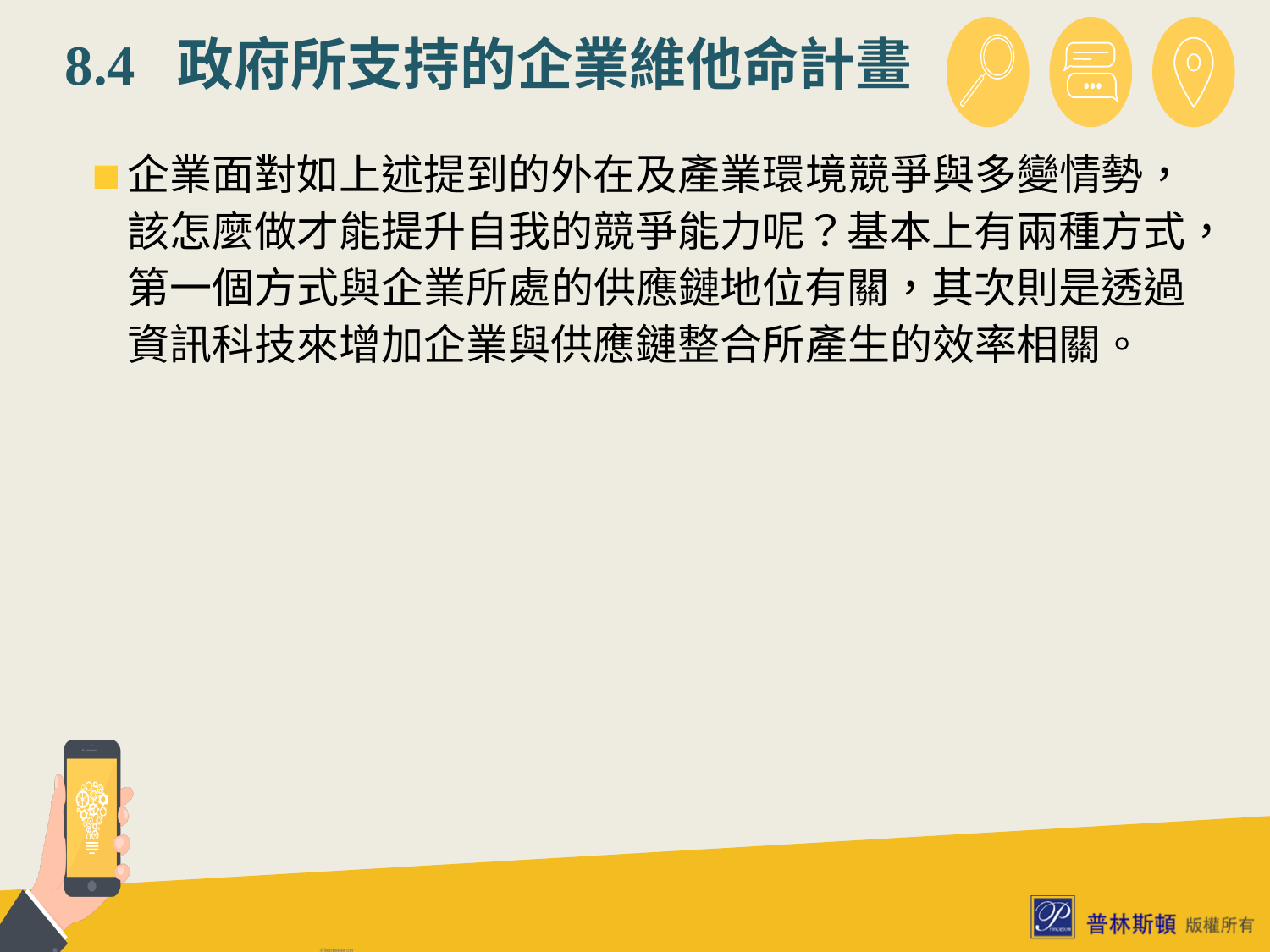

# 8.4  政府所支持的企業維他命計畫
企業面對如上述提到的外在及產業環境競爭與多變情勢，該怎麼做才能提升自我的競爭能力呢？基本上有兩種方式，第一個方式與企業所處的供應鏈地位有關，其次則是透過資訊科技來增加企業與供應鏈整合所產生的效率相關。